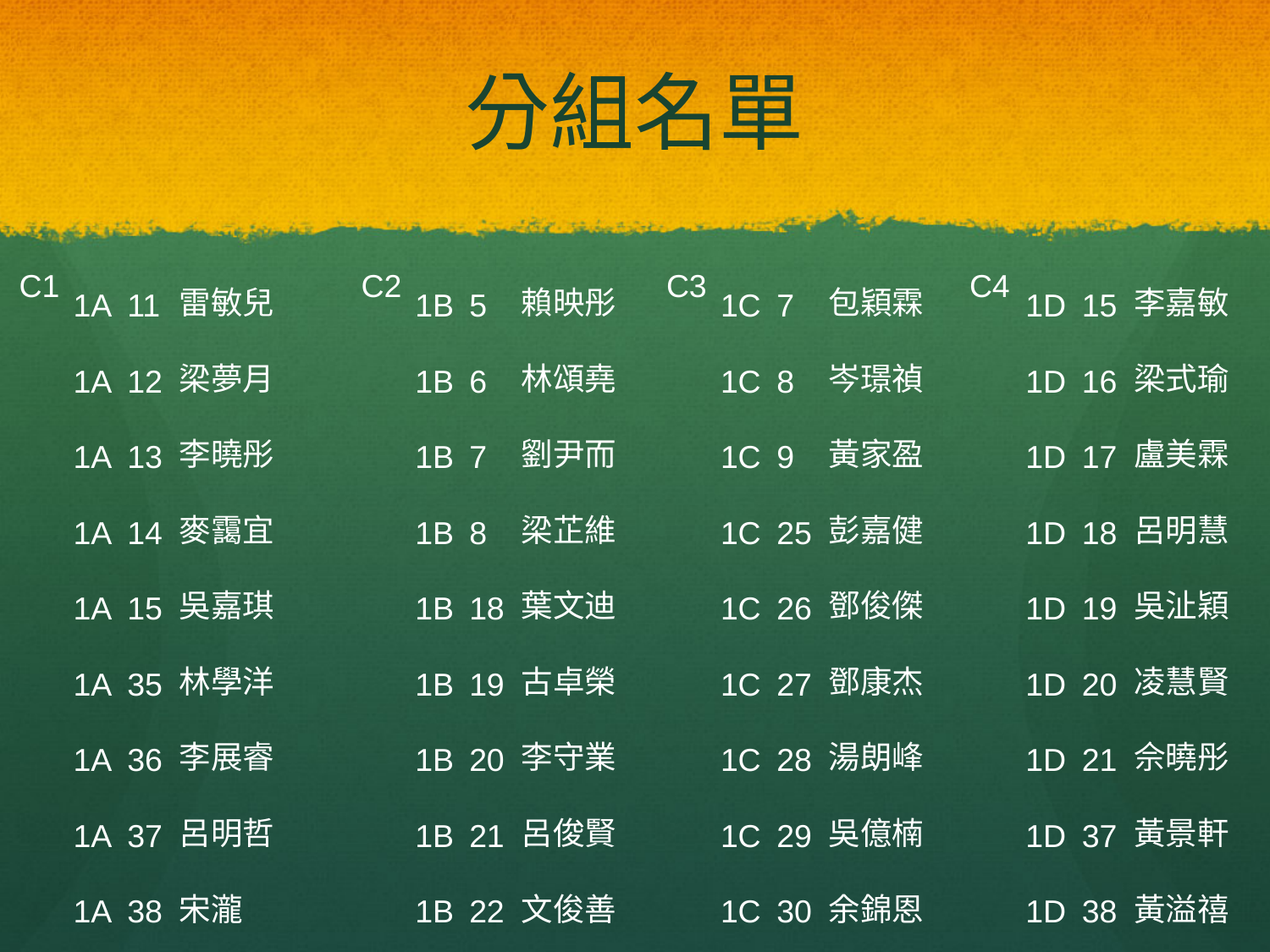

# 分組名單
| C1 | 1A | 11 | 雷敏兒 |  | C2 | 1B | 5 | 賴映彤 |  | C3 | 1C | 7 | 包穎霖 |  | C4 | 1D | 15 | 李嘉敏 |
| --- | --- | --- | --- | --- | --- | --- | --- | --- | --- | --- | --- | --- | --- | --- | --- | --- | --- | --- |
|  | 1A | 12 | 梁夢月 |  |  | 1B | 6 | 林頌堯 |  |  | 1C | 8 | 岑璟禎 |  |  | 1D | 16 | 梁式瑜 |
|  | 1A | 13 | 李曉彤 |  |  | 1B | 7 | 劉尹而 |  |  | 1C | 9 | 黃家盈 |  |  | 1D | 17 | 盧美霖 |
|  | 1A | 14 | 麥靄宜 |  |  | 1B | 8 | 梁芷維 |  |  | 1C | 25 | 彭嘉健 |  |  | 1D | 18 | 呂明慧 |
|  | 1A | 15 | 吳嘉琪 |  |  | 1B | 18 | 葉文迪 |  |  | 1C | 26 | 鄧俊傑 |  |  | 1D | 19 | 吳沚穎 |
|  | 1A | 35 | 林學洋 |  |  | 1B | 19 | 古卓榮 |  |  | 1C | 27 | 鄧康杰 |  |  | 1D | 20 | 凌慧賢 |
|  | 1A | 36 | 李展睿 |  |  | 1B | 20 | 李守業 |  |  | 1C | 28 | 湯朗峰 |  |  | 1D | 21 | 佘曉彤 |
|  | 1A | 37 | 呂明哲 |  |  | 1B | 21 | 呂俊賢 |  |  | 1C | 29 | 吳億楠 |  |  | 1D | 37 | 黃景軒 |
|  | 1A | 38 | 宋瀧 |  |  | 1B | 22 | 文俊善 |  |  | 1C | 30 | 余錦恩 |  |  | 1D | 38 | 黃溢禧 |